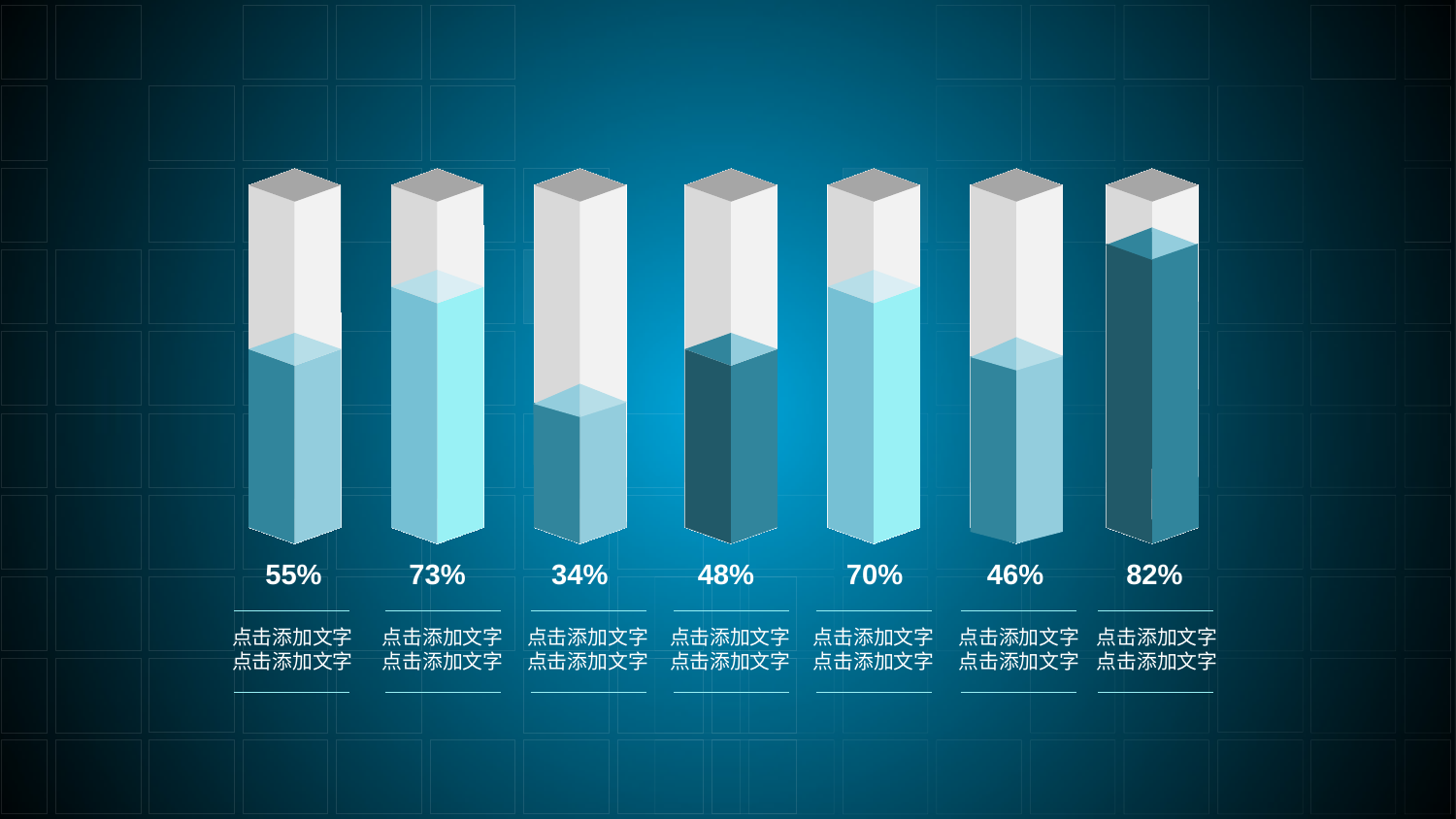

55%
73%
34%
48%
70%
46%
82%
点击添加文字
点击添加文字
点击添加文字
点击添加文字
点击添加文字
点击添加文字
点击添加文字
点击添加文字
点击添加文字
点击添加文字
点击添加文字
点击添加文字
点击添加文字
点击添加文字